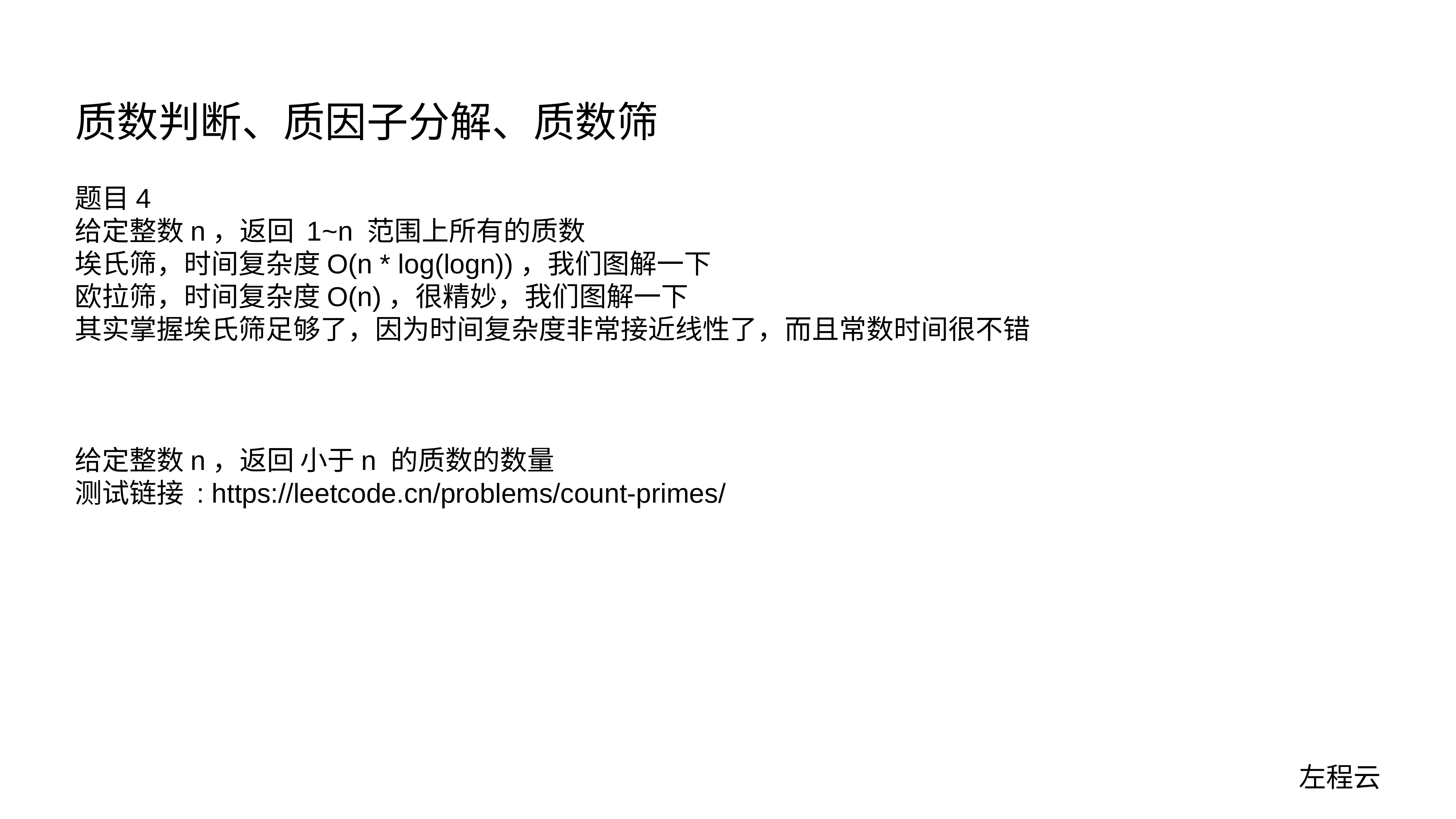

# 质数判断、质因子分解、质数筛
题目4
给定整数n，返回 1~n 范围上所有的质数
埃氏筛，时间复杂度O(n * log(logn))，我们图解一下
欧拉筛，时间复杂度O(n)，很精妙，我们图解一下
其实掌握埃氏筛足够了，因为时间复杂度非常接近线性了，而且常数时间很不错

给定整数n，返回 小于n 的质数的数量
测试链接 : https://leetcode.cn/problems/count-primes/
左程云